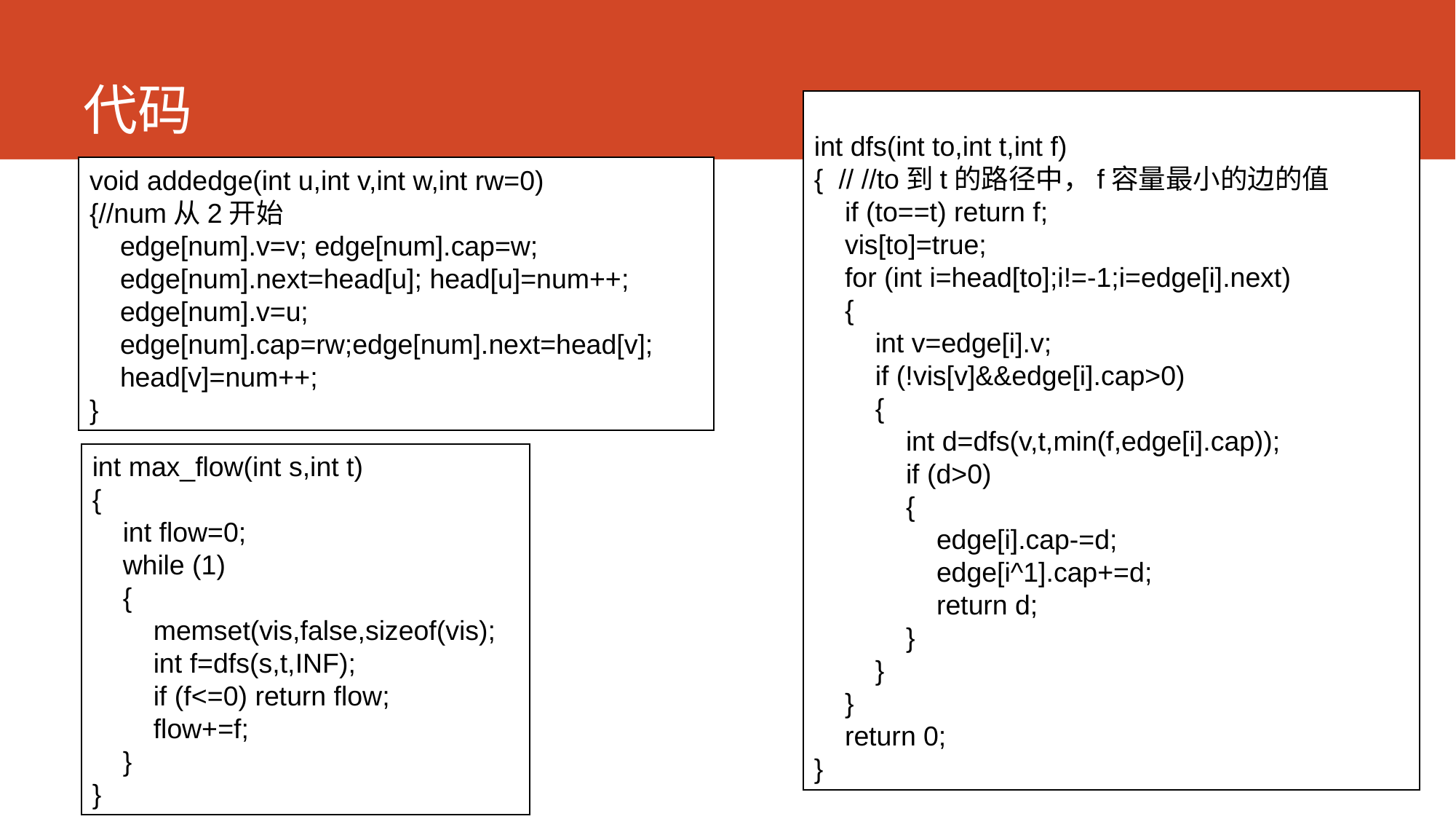

# 代码

int dfs(int to,int t,int f)
{  // //to到t的路径中，f容量最小的边的值
    if (to==t) return f;
    vis[to]=true;
    for (int i=head[to];i!=-1;i=edge[i].next)
    {
        int v=edge[i].v;
        if (!vis[v]&&edge[i].cap>0)
        {
            int d=dfs(v,t,min(f,edge[i].cap));
            if (d>0)
            {
                edge[i].cap-=d;
                edge[i^1].cap+=d;
                return d;
            }
        }
    }
    return 0;
}
void addedge(int u,int v,int w,int rw=0)
{//num从2开始
    edge[num].v=v; edge[num].cap=w;
    edge[num].next=head[u]; head[u]=num++;
    edge[num].v=u;
    edge[num].cap=rw;edge[num].next=head[v];
    head[v]=num++;
}
int max_flow(int s,int t)
{
    int flow=0;
    while (1)
    {
        memset(vis,false,sizeof(vis);
        int f=dfs(s,t,INF);
        if (f<=0) return flow;
        flow+=f;
    }
}